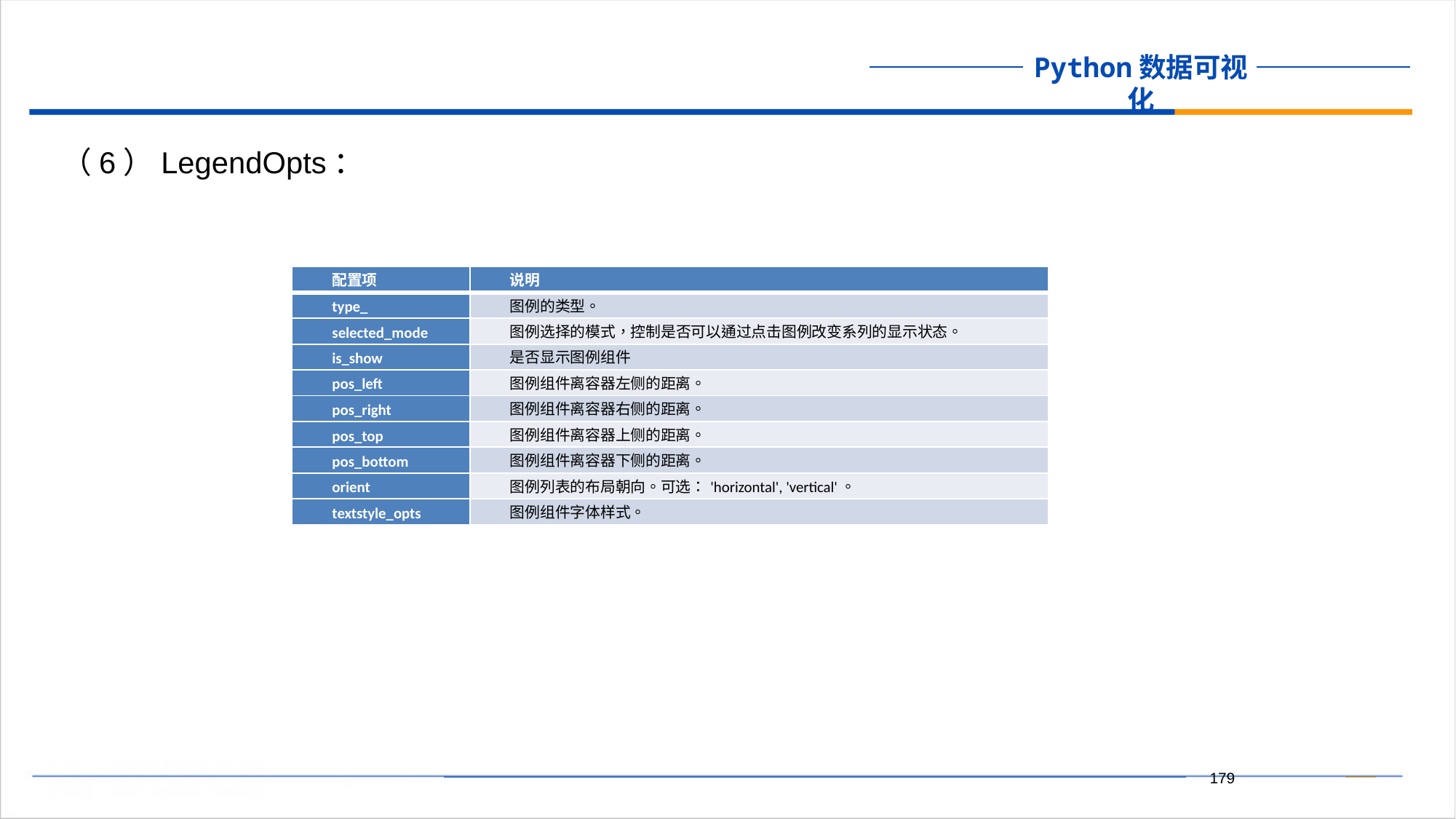

（6）LegendOpts：
| 配置项 | 说明 |
| --- | --- |
| type\_ | 图例的类型。 |
| selected\_mode | 图例选择的模式，控制是否可以通过点击图例改变系列的显示状态。 |
| is\_show | 是否显示图例组件 |
| pos\_left | 图例组件离容器左侧的距离。 |
| pos\_right | 图例组件离容器右侧的距离。 |
| pos\_top | 图例组件离容器上侧的距离。 |
| pos\_bottom | 图例组件离容器下侧的距离。 |
| orient | 图例列表的布局朝向。可选：'horizontal', 'vertical'。 |
| textstyle\_opts | 图例组件字体样式。 |